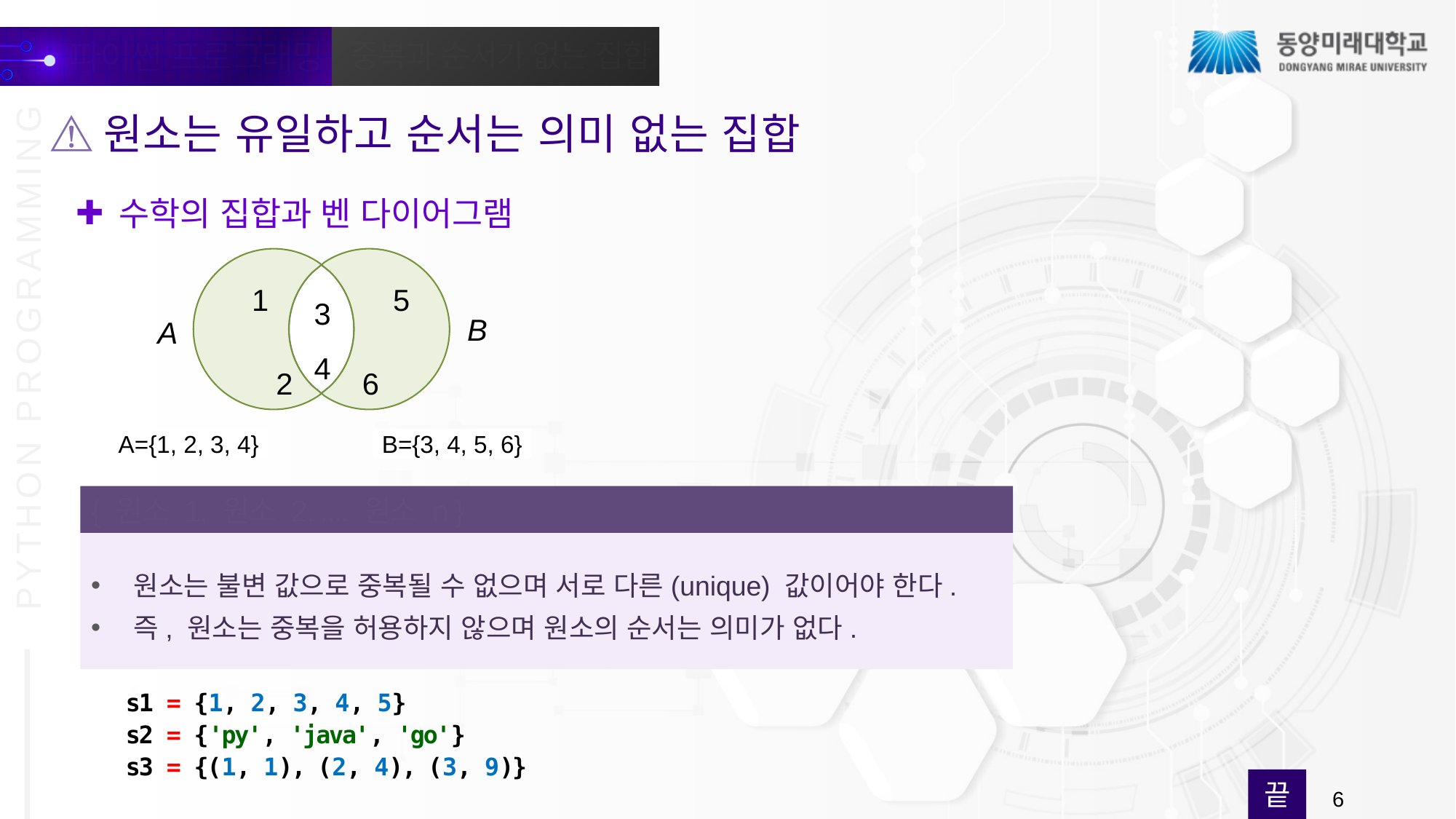

원소는 유일하고 순서는 의미 없는 집합
수학의 집합과 벤 다이어그램

3
4
1
5
B
A
2
6
B={3, 4, 5, 6}
A={1, 2, 3, 4}
{ 원소 1, 원소 2, .... 원소 n }
  원소는 불변 값으로 중복될 수 없으며 서로 다른(unique) 값이어야 한다.
  즉, 원소는 중복을 허용하지 않으며 원소의 순서는 의미가 없다.
s1 = {1, 2, 3, 4, 5}
s2 = {'py', 'java', 'go'}
s3 = {(1, 1), (2, 4), (3, 9)}
끝
6